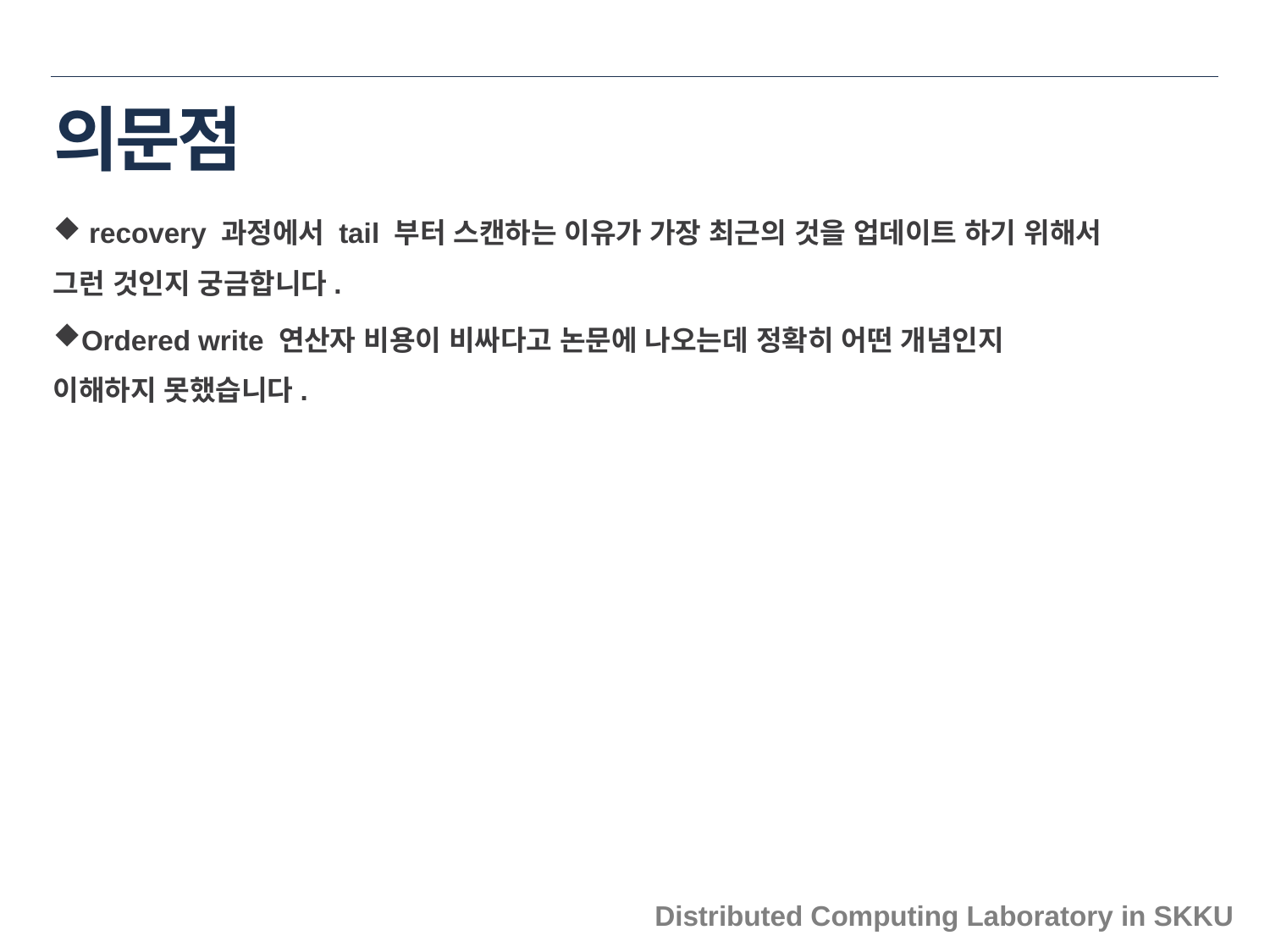

# 의문점
 recovery 과정에서 tail 부터 스캔하는 이유가 가장 최근의 것을 업데이트 하기 위해서 그런 것인지 궁금합니다.
Ordered write 연산자 비용이 비싸다고 논문에 나오는데 정확히 어떤 개념인지 이해하지 못했습니다.
Distributed Computing Laboratory in SKKU